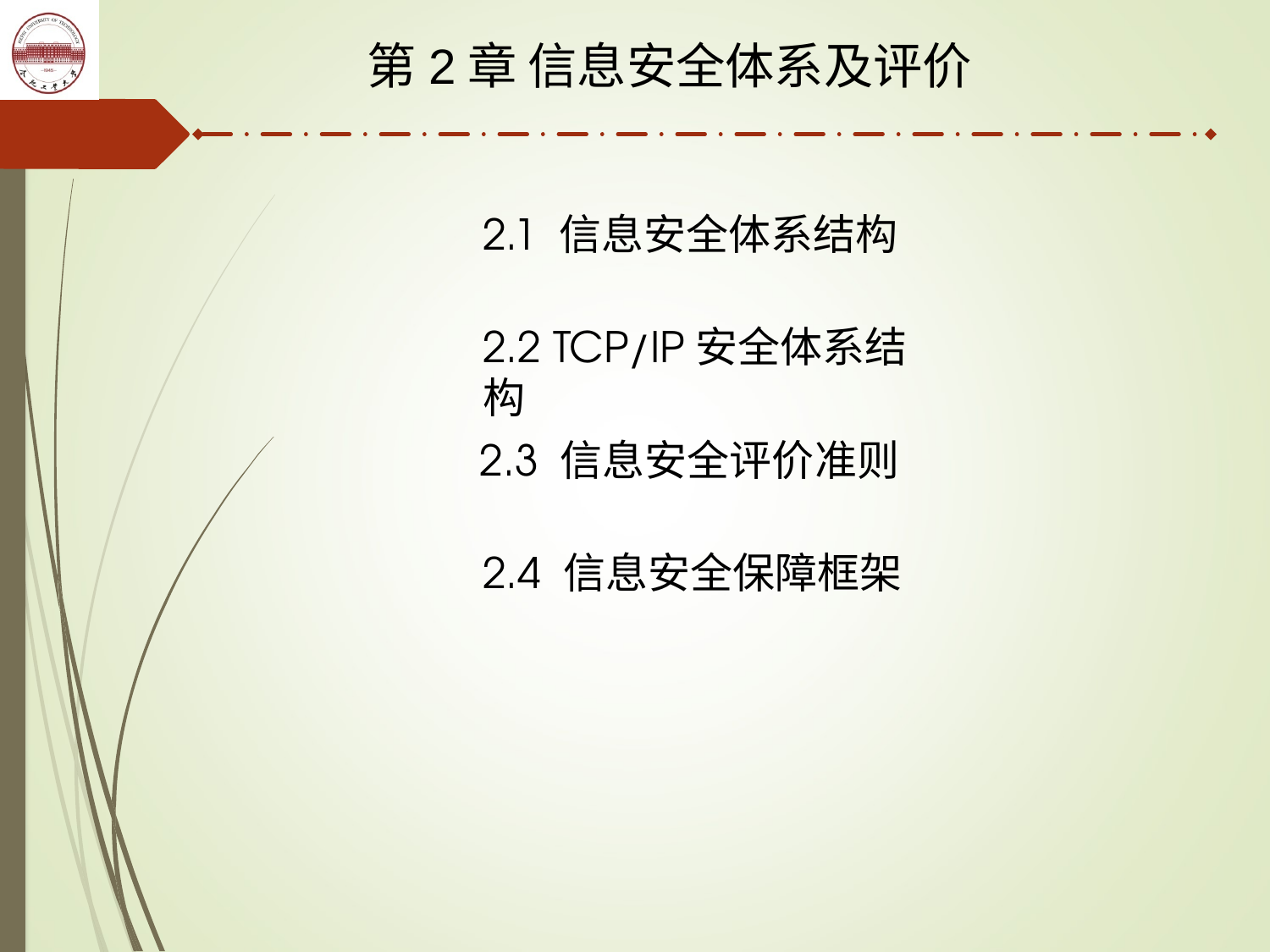

第2章 信息安全体系及评价
2.1 信息安全体系结构
2.2 TCP/IP安全体系结构
2.3 信息安全评价准则
2.4 信息安全保障框架